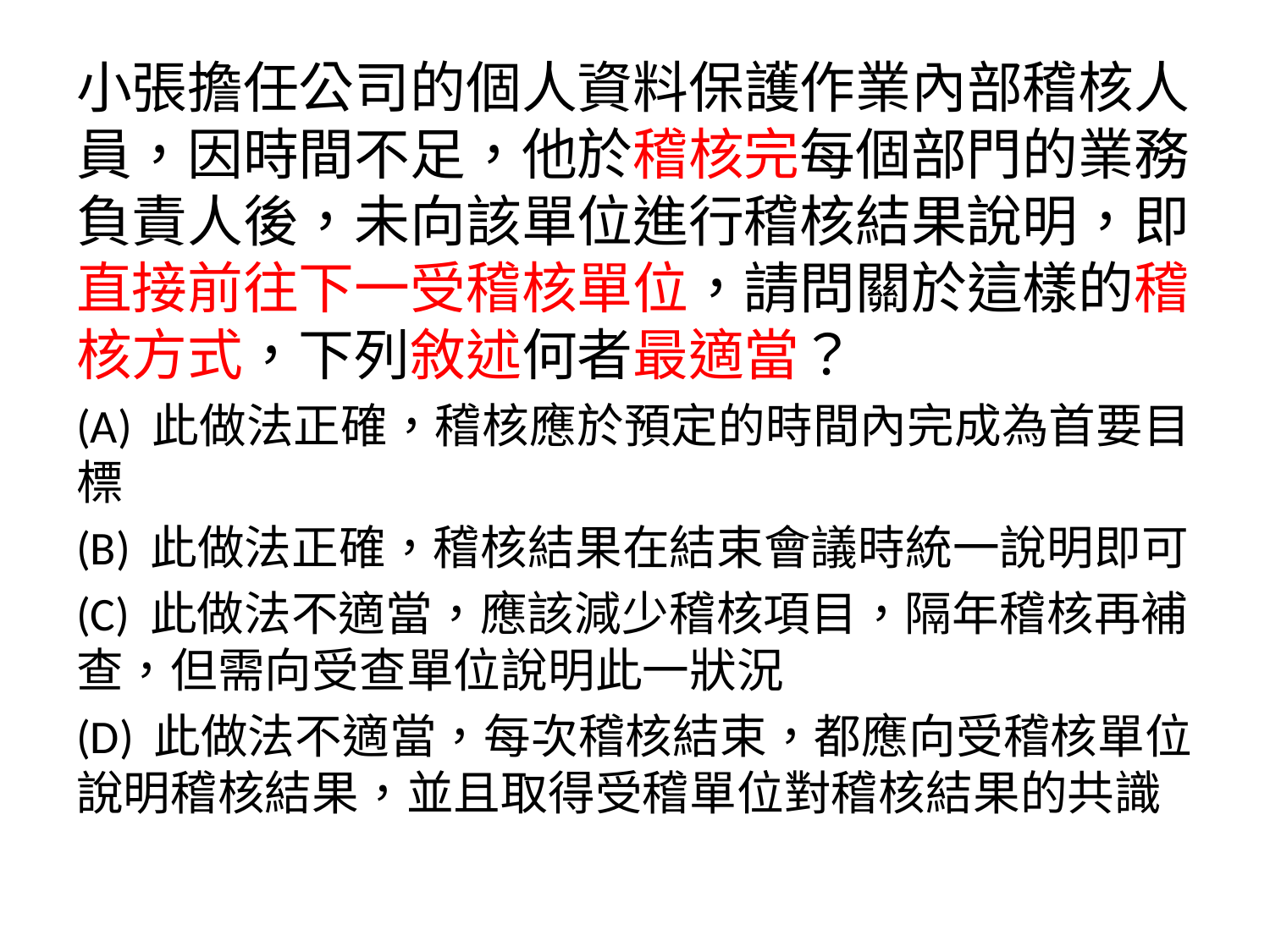

小張擔任公司的個人資料保護作業內部稽核人員，因時間不足，他於稽核完每個部門的業務負責人後，未向該單位進行稽核結果說明，即直接前往下一受稽核單位，請問關於這樣的稽核方式，下列敘述何者最適當？
(A) 此做法正確，稽核應於預定的時間內完成為首要目標
(B) 此做法正確，稽核結果在結束會議時統一說明即可
(C) 此做法不適當，應該減少稽核項目，隔年稽核再補查，但需向受查單位說明此一狀況
(D) 此做法不適當，每次稽核結束，都應向受稽核單位說明稽核結果，並且取得受稽單位對稽核結果的共識